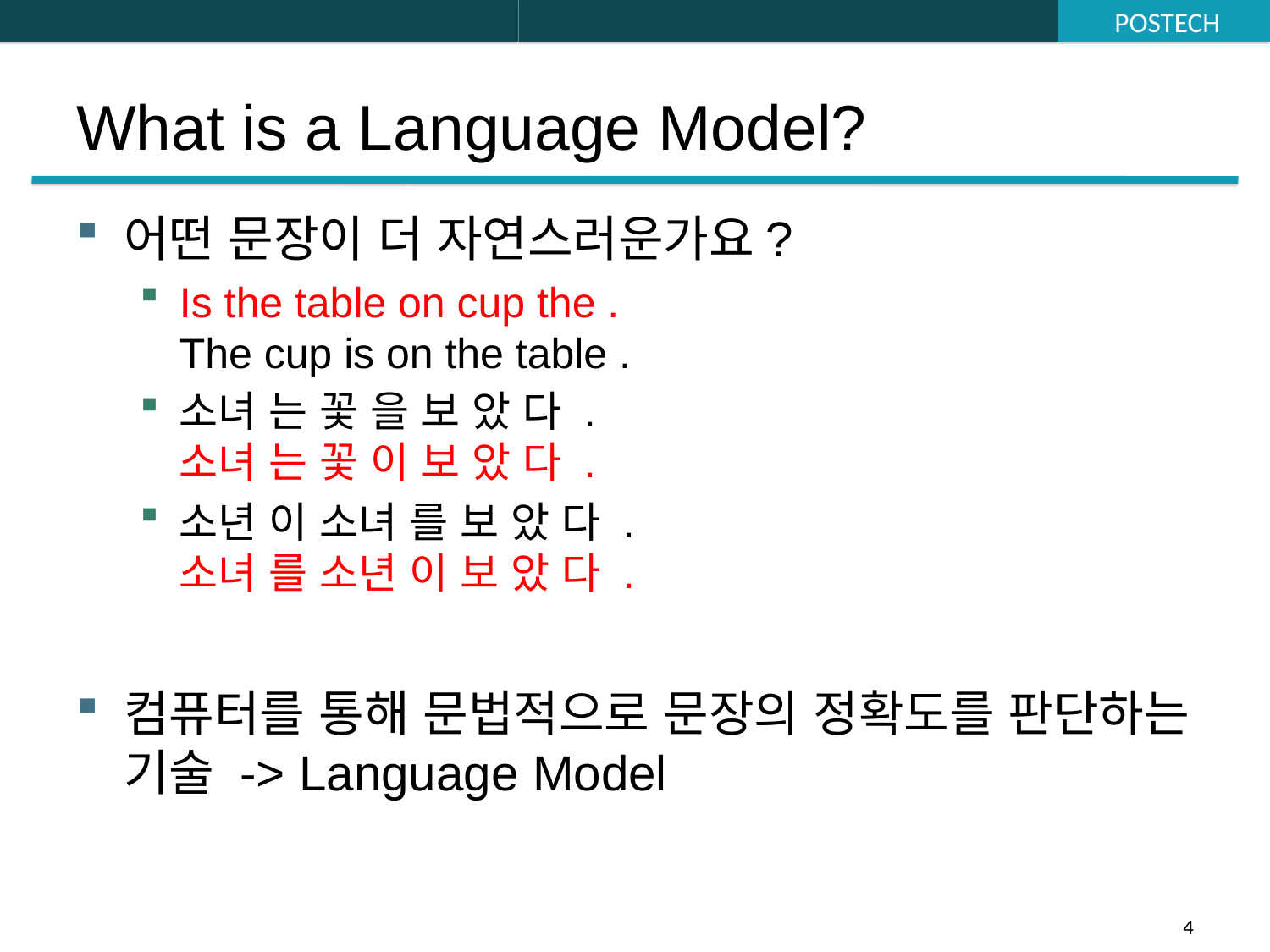

# What is a Language Model?
어떤 문장이 더 자연스러운가요?
Is the table on cup the .
The cup is on the table .
소녀 는 꽃 을 보 았 다 .
소녀 는 꽃 이 보 았 다 .
소년 이 소녀 를 보 았 다 .
소녀 를 소년 이 보 았 다 .

컴퓨터를 통해 문법적으로 문장의 정확도를 판단하는 기술 -> Language Model

4